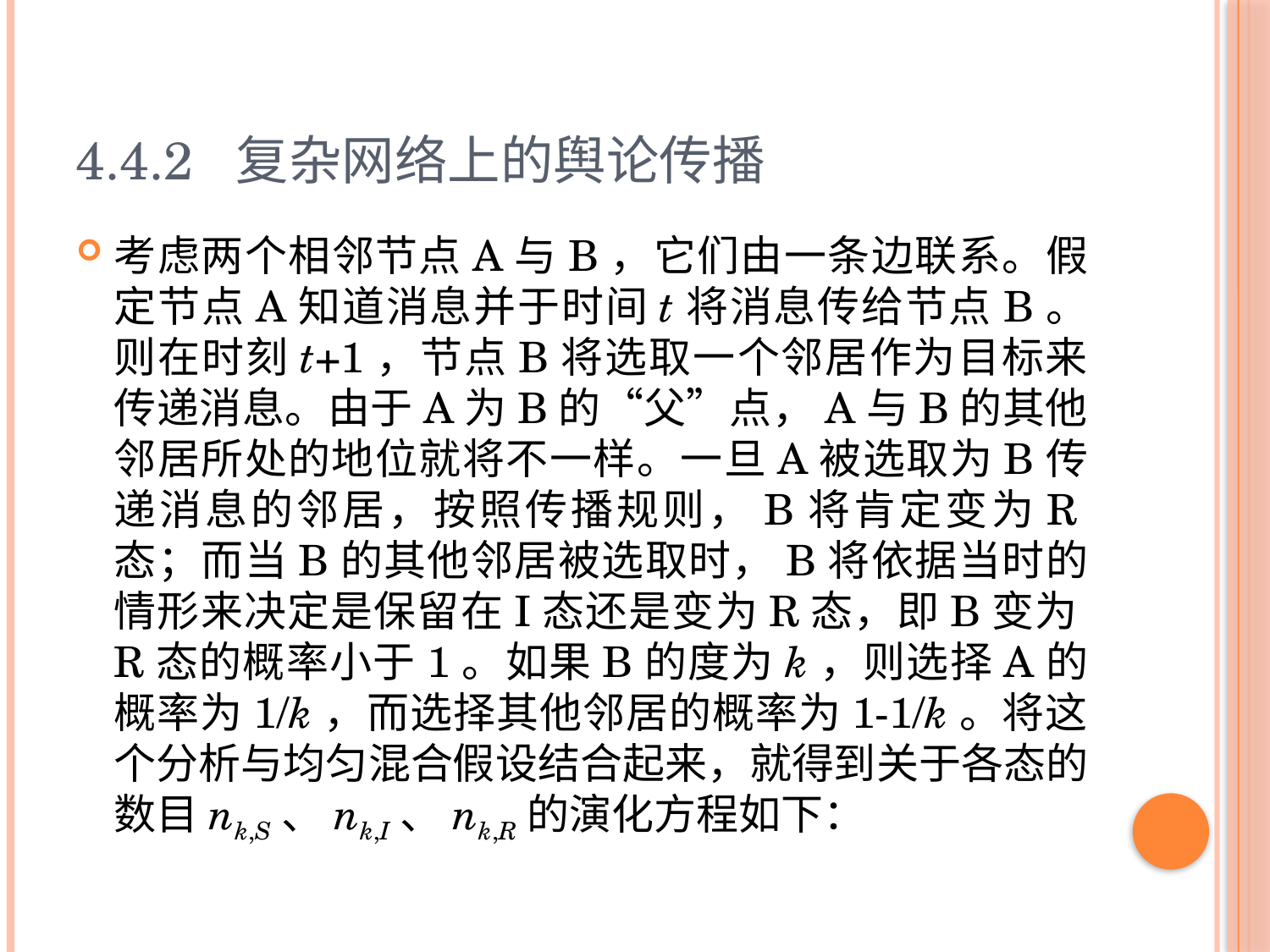

# 4.4.2  复杂网络上的舆论传播
考虑两个相邻节点A与B，它们由一条边联系。假定节点A知道消息并于时间t将消息传给节点B。则在时刻t+1，节点B将选取一个邻居作为目标来传递消息。由于A为B的“父”点，A与B的其他邻居所处的地位就将不一样。一旦A被选取为B传递消息的邻居，按照传播规则，B将肯定变为R态；而当B的其他邻居被选取时，B将依据当时的情形来决定是保留在I态还是变为R态，即B变为R态的概率小于1。如果B的度为k，则选择A的概率为1/k，而选择其他邻居的概率为1-1/k。将这个分析与均匀混合假设结合起来，就得到关于各态的数目nk,S、nk,I、nk,R的演化方程如下：